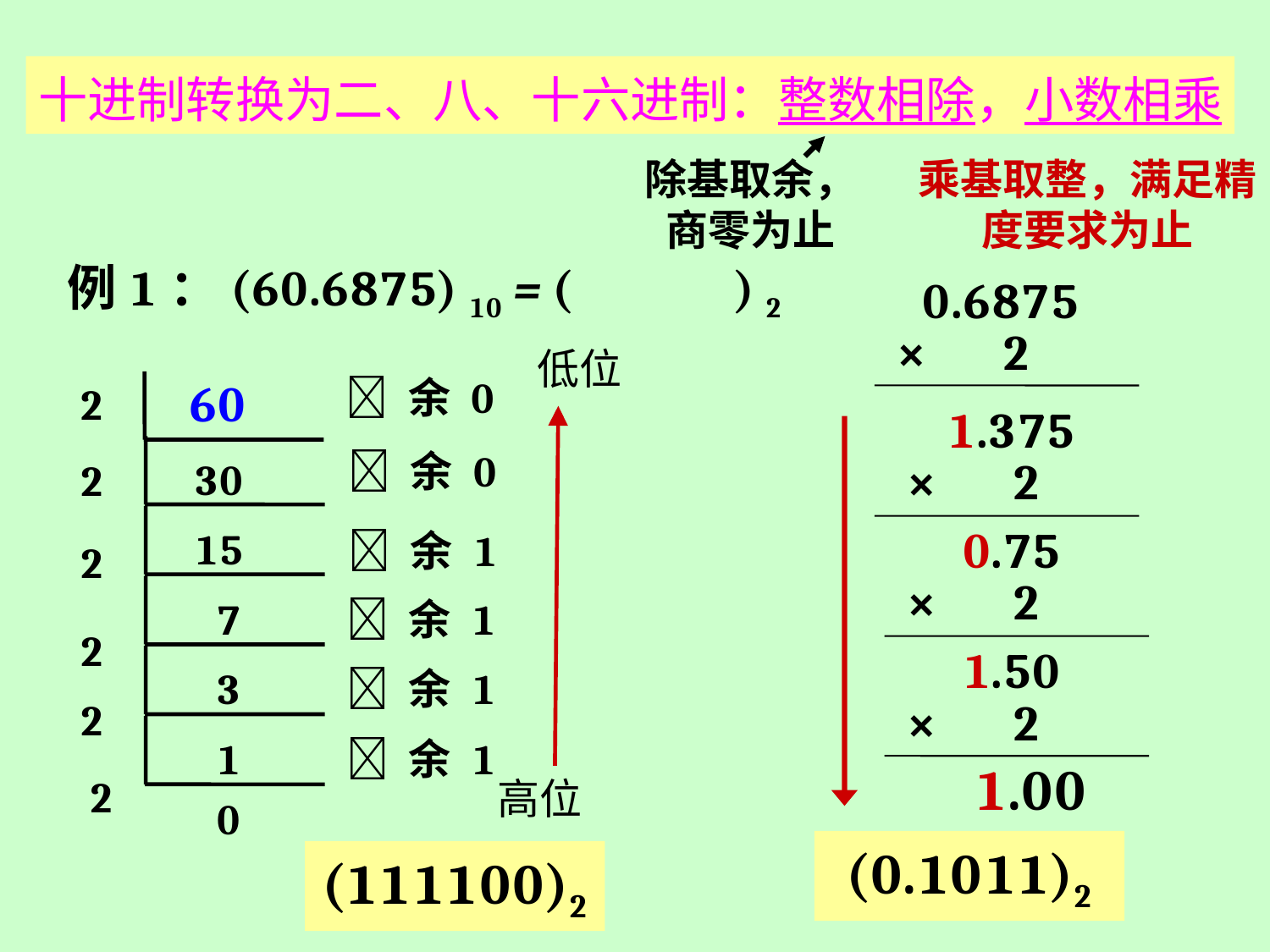

十进制转换为二、八、十六进制：整数相除，小数相乘

除基取余，商零为止
乘基取整，满足精度要求为止
例1：(60.6875) 10 = (               ) 2
0.6875
×       2
低位
… 余 0
60

2

1.375
×       2

… 余 0
30

2

15

… 余 1
0.75
×       2
2

7
… 余 1
2

1.50
×       2
3
… 余 1

2

1
… 余 1

2
高位
1.00
0
(0.1011)2
(111100)2
81